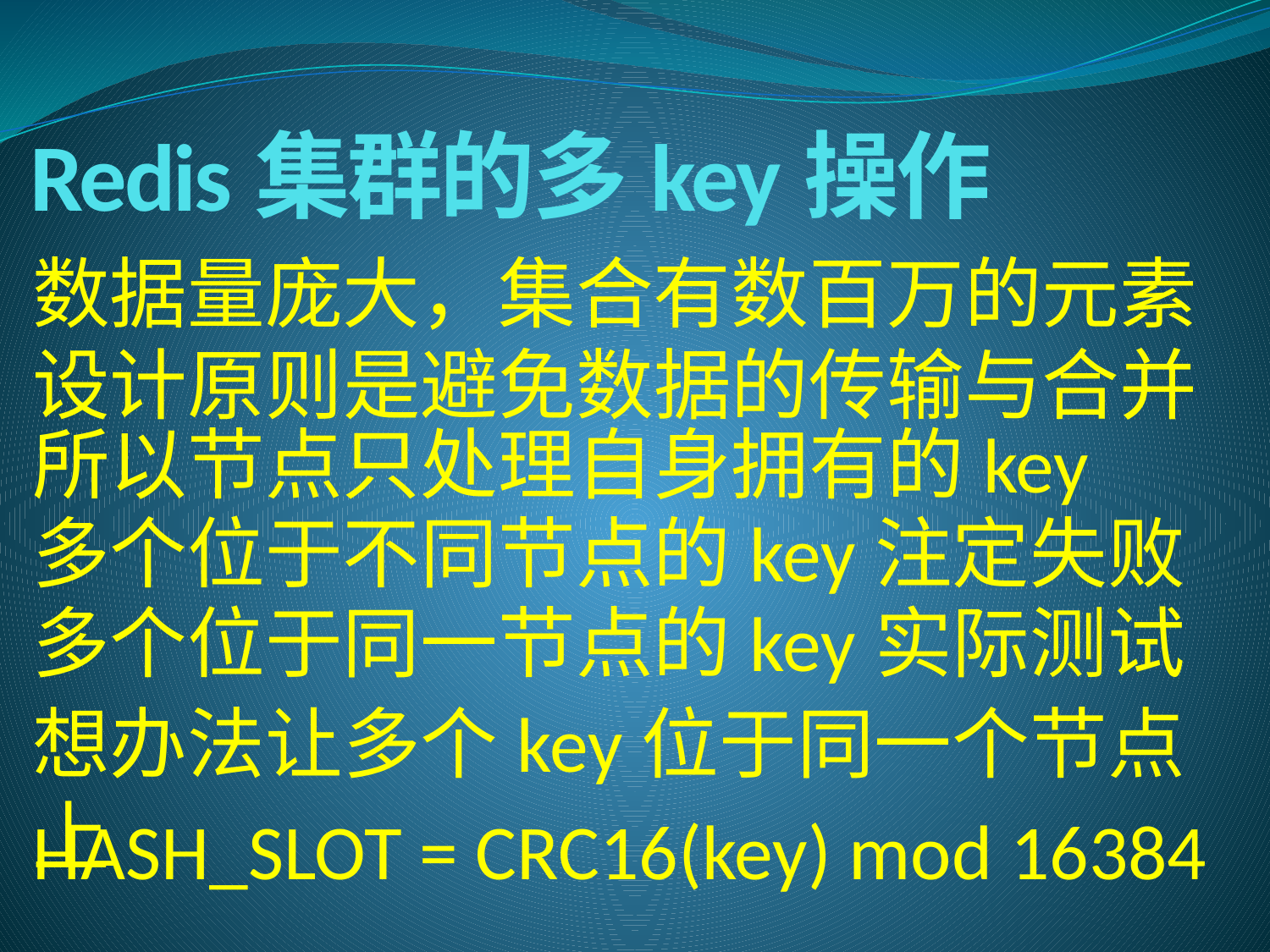

# Redis集群的多key操作
数据量庞大，集合有数百万的元素
设计原则是避免数据的传输与合并
所以节点只处理自身拥有的key
多个位于不同节点的key注定失败
多个位于同一节点的key实际测试
想办法让多个key位于同一个节点上
HASH_SLOT = CRC16(key) mod 16384